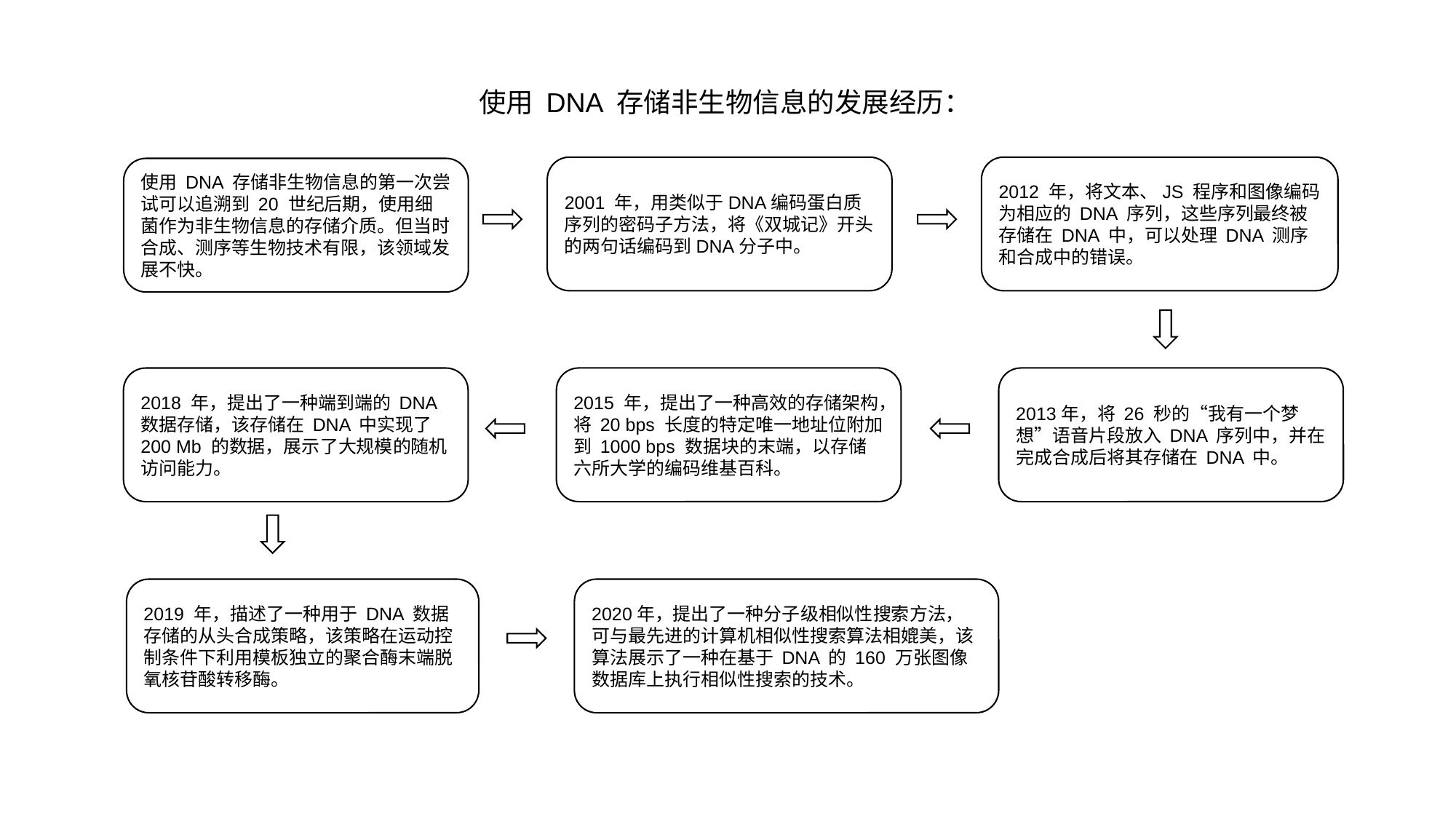

使用 DNA 存储非生物信息的发展经历：
2001 年，用类似于DNA编码蛋白质序列的密码子方法，将《双城记》开头的两句话编码到DNA分子中。
2012 年，将文本、JS 程序和图像编码为相应的 DNA 序列，这些序列最终被存储在 DNA 中，可以处理 DNA 测序和合成中的错误。
使用 DNA 存储非生物信息的第一次尝试可以追溯到 20 世纪后期，使用细菌作为非生物信息的存储介质。但当时合成、测序等生物技术有限，该领域发展不快。

2015 年，提出了一种高效的存储架构，将 20 bps 长度的特定唯一地址位附加到 1000 bps 数据块的末端，以存储六所大学的编码维基百科。
2013年，将 26 秒的“我有一个梦想”语音片段放入 DNA 序列中，并在完成合成后将其存储在 DNA 中。
2018 年，提出了一种端到端的 DNA 数据存储，该存储在 DNA 中实现了 200 Mb 的数据，展示了大规模的随机访问能力。

2019 年，描述了一种用于 DNA 数据存储的从头合成策略，该策略在运动控制条件下利用模板独立的聚合酶末端脱氧核苷酸转移酶。
2020年，提出了一种分子级相似性搜索方法，可与最先进的计算机相似性搜索算法相媲美，该算法展示了一种在基于 DNA 的 160 万张图像数据库上执行相似性搜索的技术。